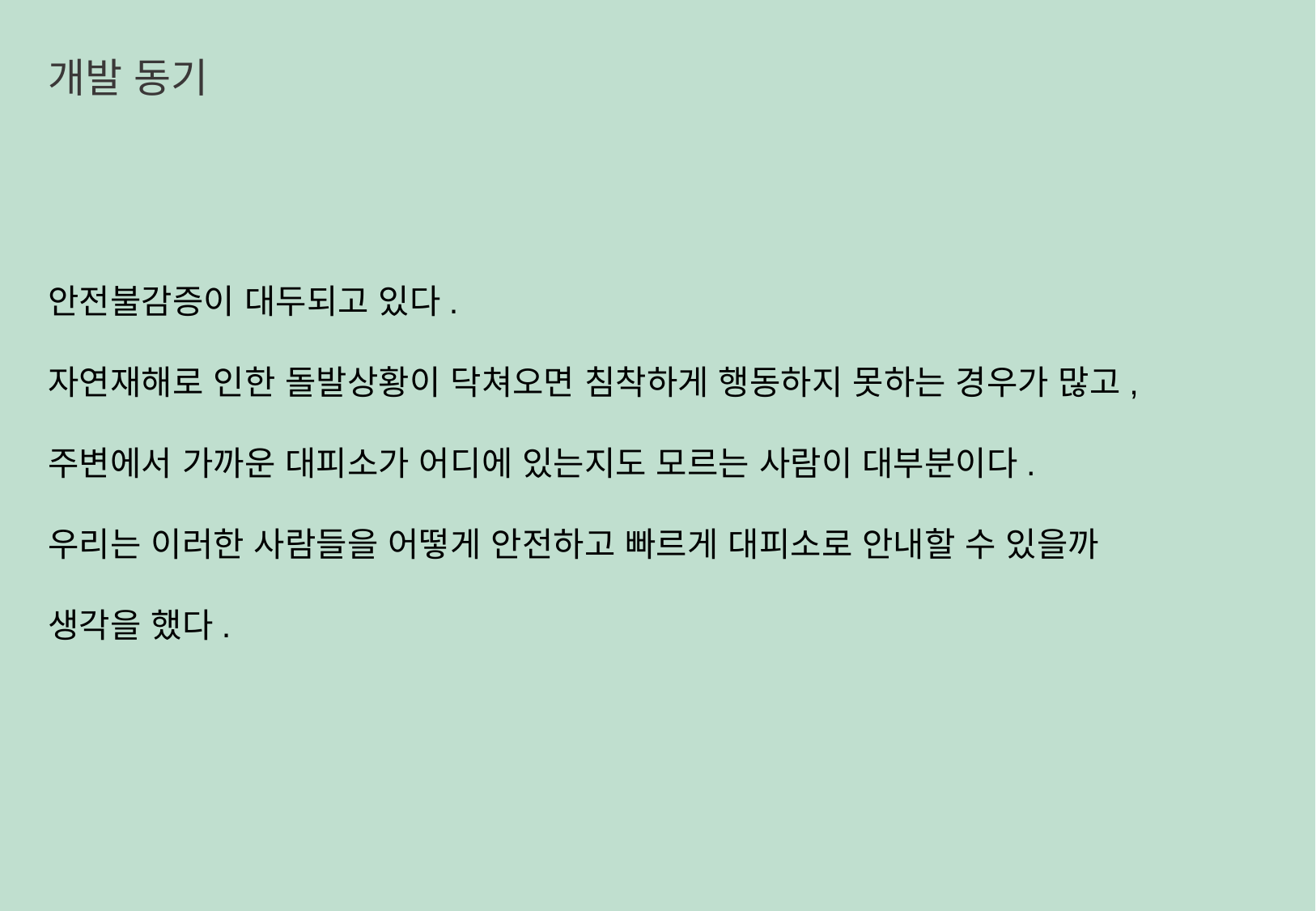

개발 동기
안전불감증이 대두되고 있다.
자연재해로 인한 돌발상황이 닥쳐오면 침착하게 행동하지 못하는 경우가 많고,
주변에서 가까운 대피소가 어디에 있는지도 모르는 사람이 대부분이다.
우리는 이러한 사람들을 어떻게 안전하고 빠르게 대피소로 안내할 수 있을까
생각을 했다.